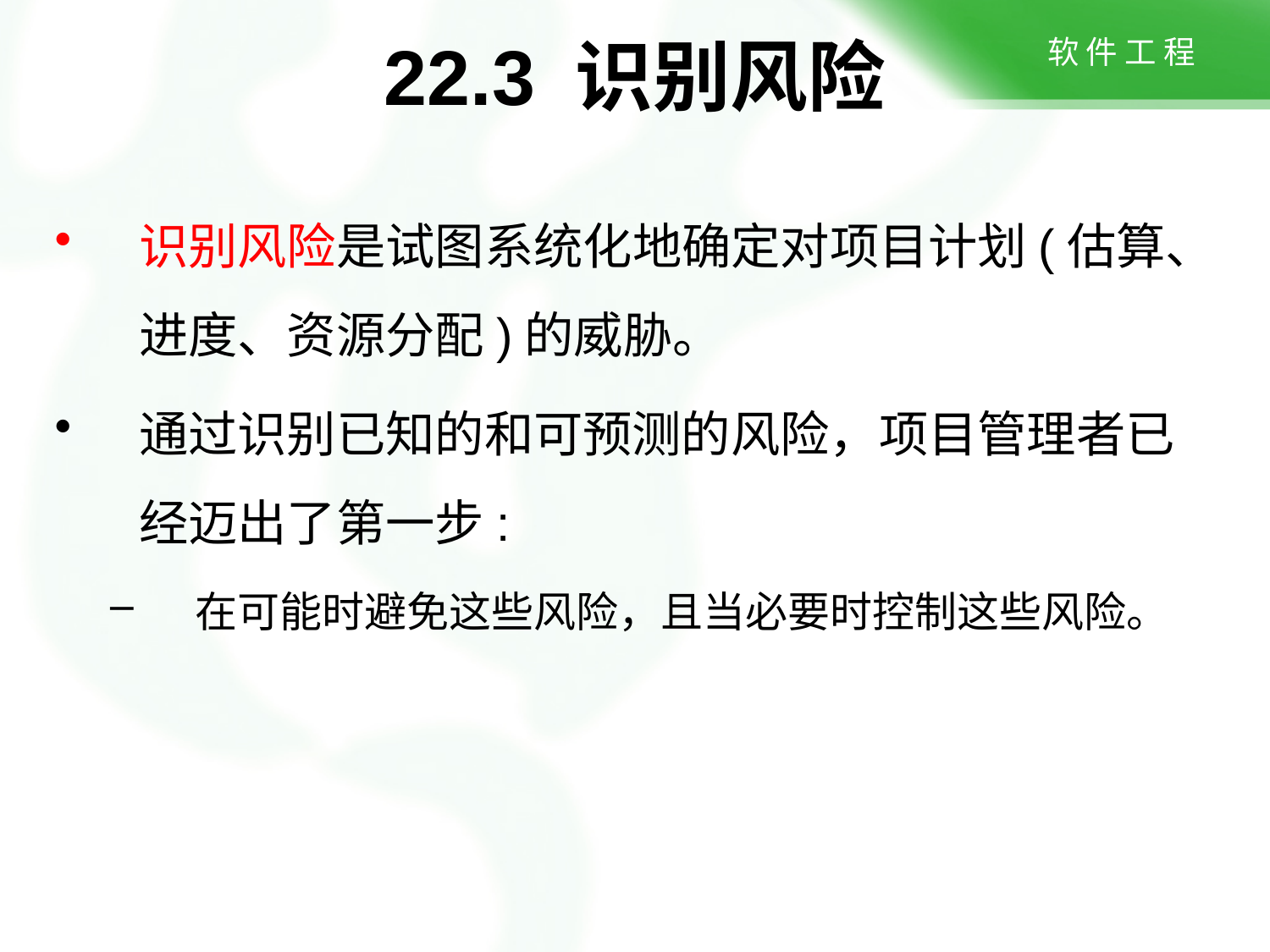

# 22.3 识别风险
识别风险是试图系统化地确定对项目计划(估算、进度、资源分配)的威胁。
通过识别已知的和可预测的风险，项目管理者已经迈出了第一步:
在可能时避免这些风险，且当必要时控制这些风险。